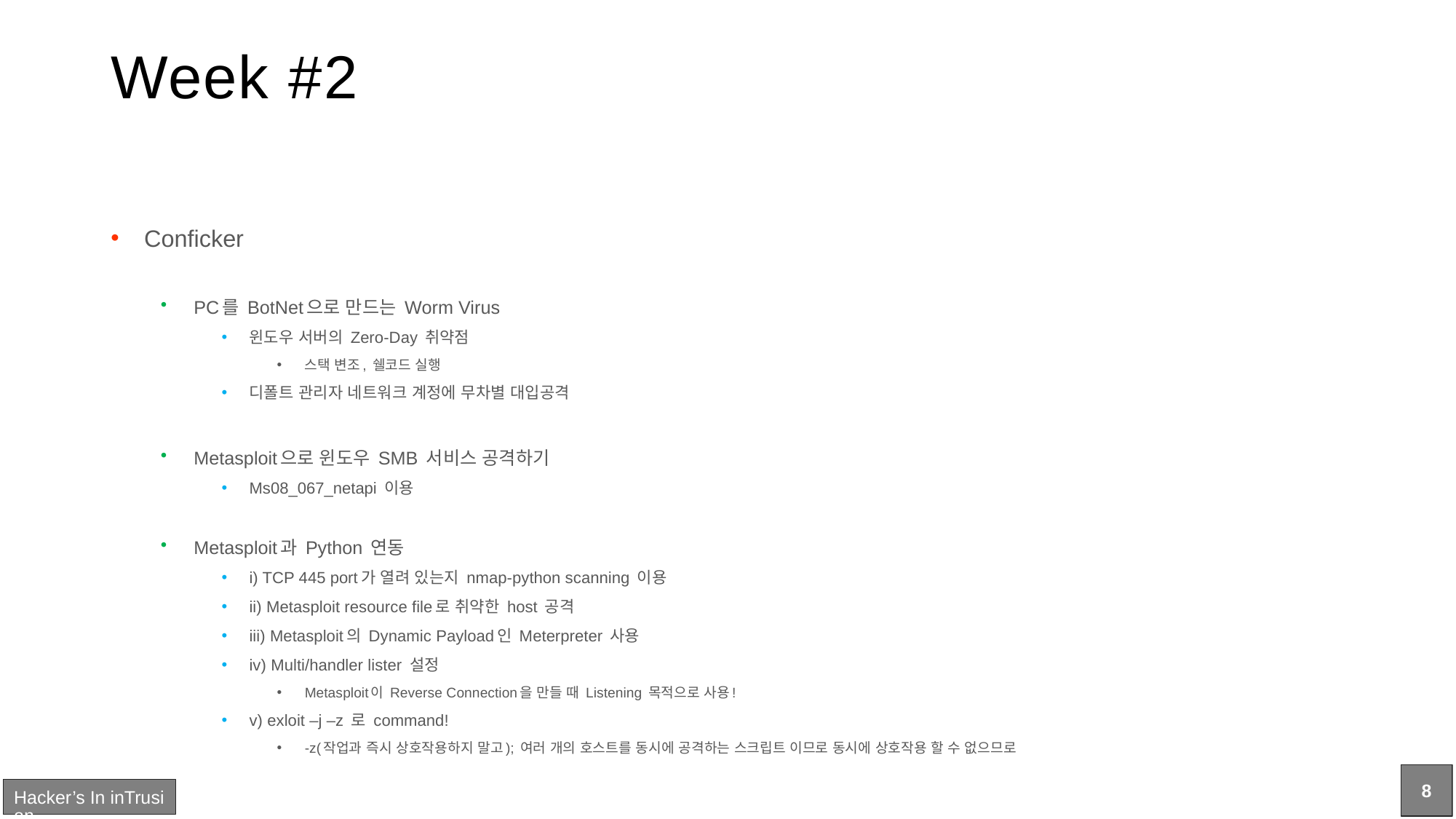

# Week #2
Conficker

PC를 BotNet으로 만드는 Worm Virus
윈도우 서버의 Zero-Day 취약점
스택 변조, 쉘코드 실행
디폴트 관리자 네트워크 계정에 무차별 대입공격

Metasploit으로 윈도우 SMB 서비스 공격하기
Ms08_067_netapi 이용

Metasploit과 Python 연동
i) TCP 445 port가 열려 있는지 nmap-python scanning 이용
ii) Metasploit resource file로 취약한 host 공격
iii) Metasploit의 Dynamic Payload인 Meterpreter 사용
iv) Multi/handler lister 설정
Metasploit이 Reverse Connection을 만들 때 Listening 목적으로 사용!
v) exloit –j –z 로 command!
-z(작업과 즉시 상호작용하지 말고); 여러 개의 호스트를 동시에 공격하는 스크립트 이므로 동시에 상호작용 할 수 없으므로

8
Hacker’s In inTrusion